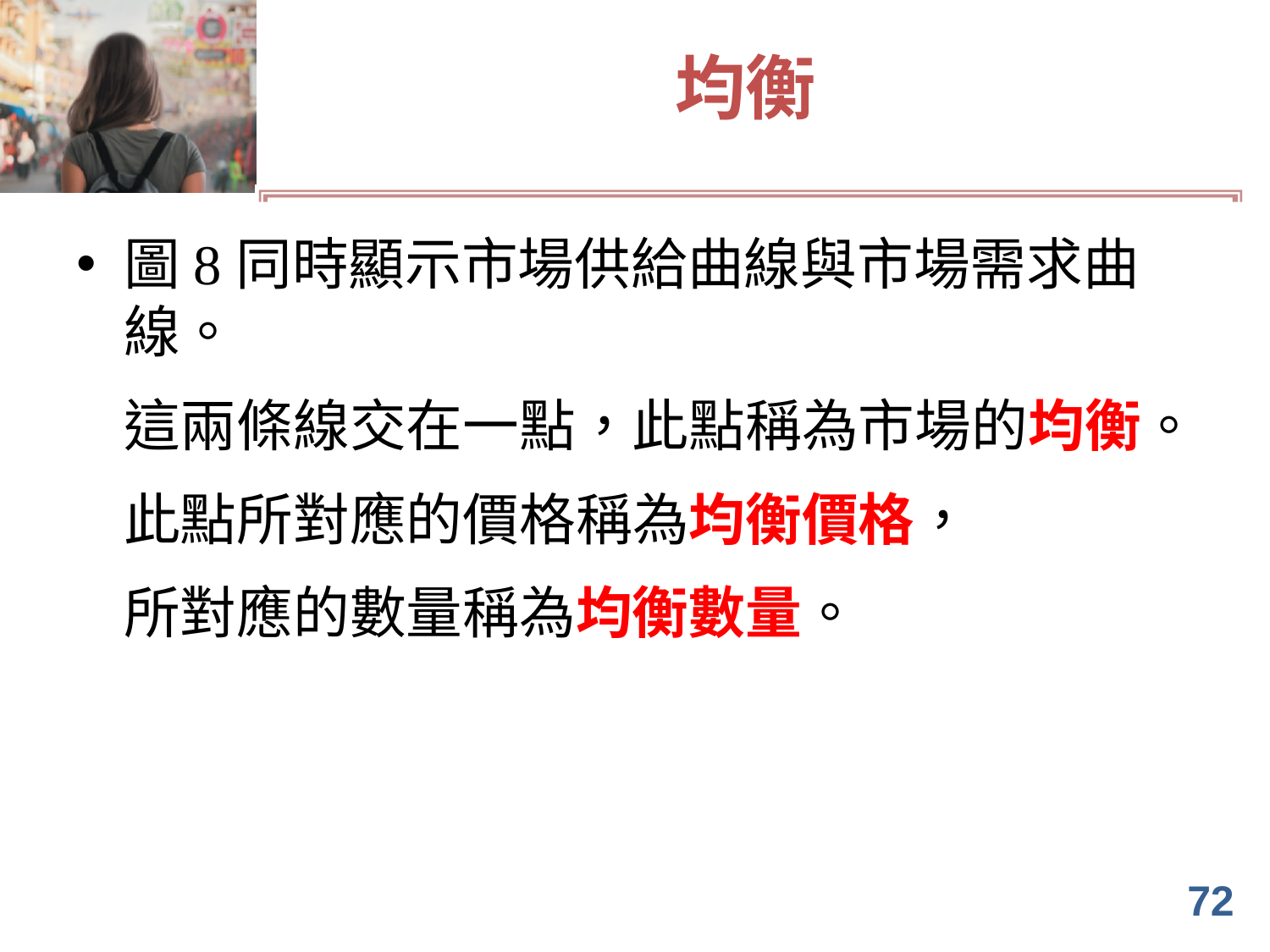

# 均衡
圖8同時顯示市場供給曲線與市場需求曲線。

	這兩條線交在一點，此點稱為市場的均衡。

	此點所對應的價格稱為均衡價格，

	所對應的數量稱為均衡數量。
72